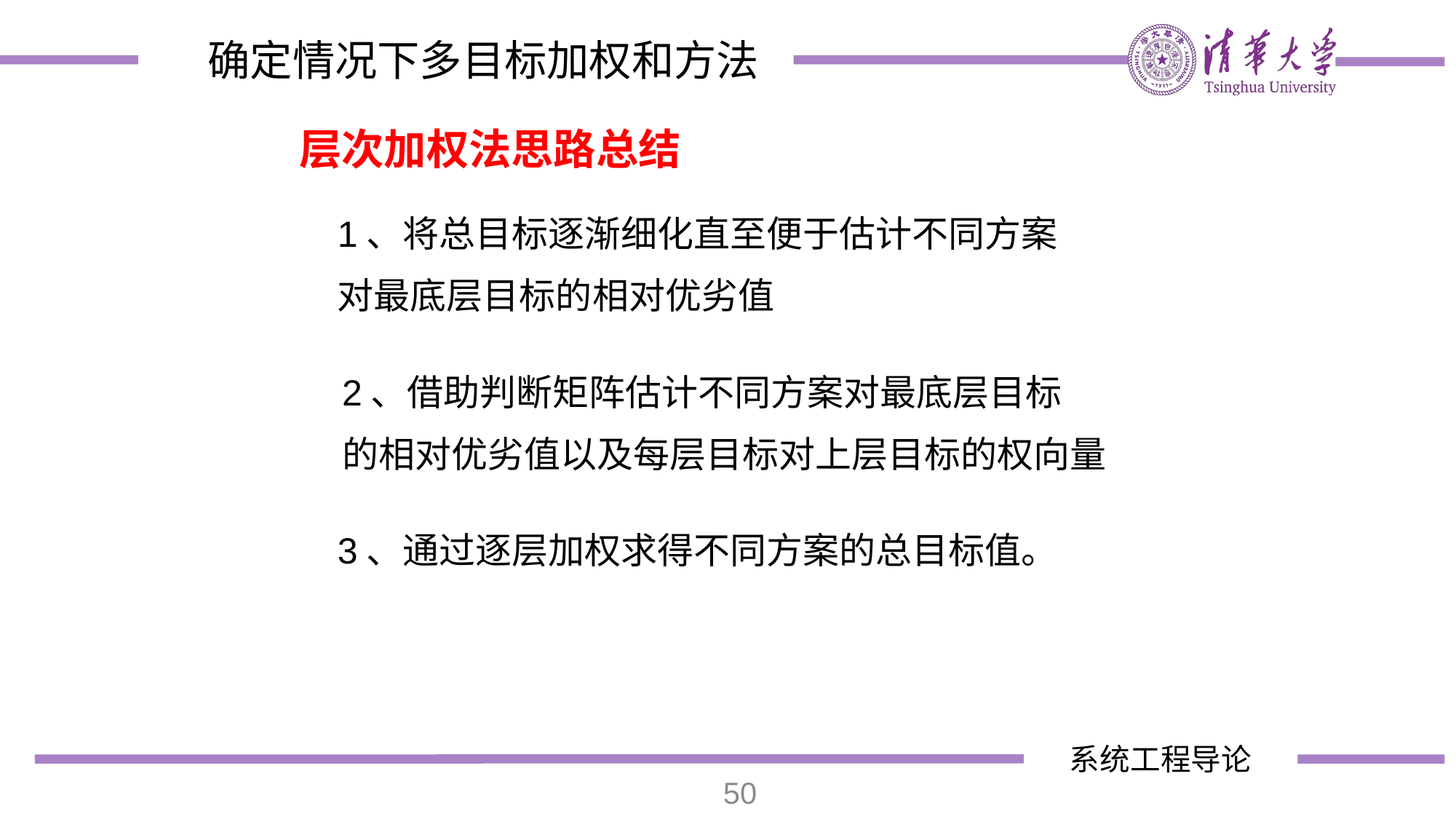

层次加权法思路总结
1、将总目标逐渐细化直至便于估计不同方案
对最底层目标的相对优劣值
2、借助判断矩阵估计不同方案对最底层目标
的相对优劣值以及每层目标对上层目标的权向量
3、通过逐层加权求得不同方案的总目标值。